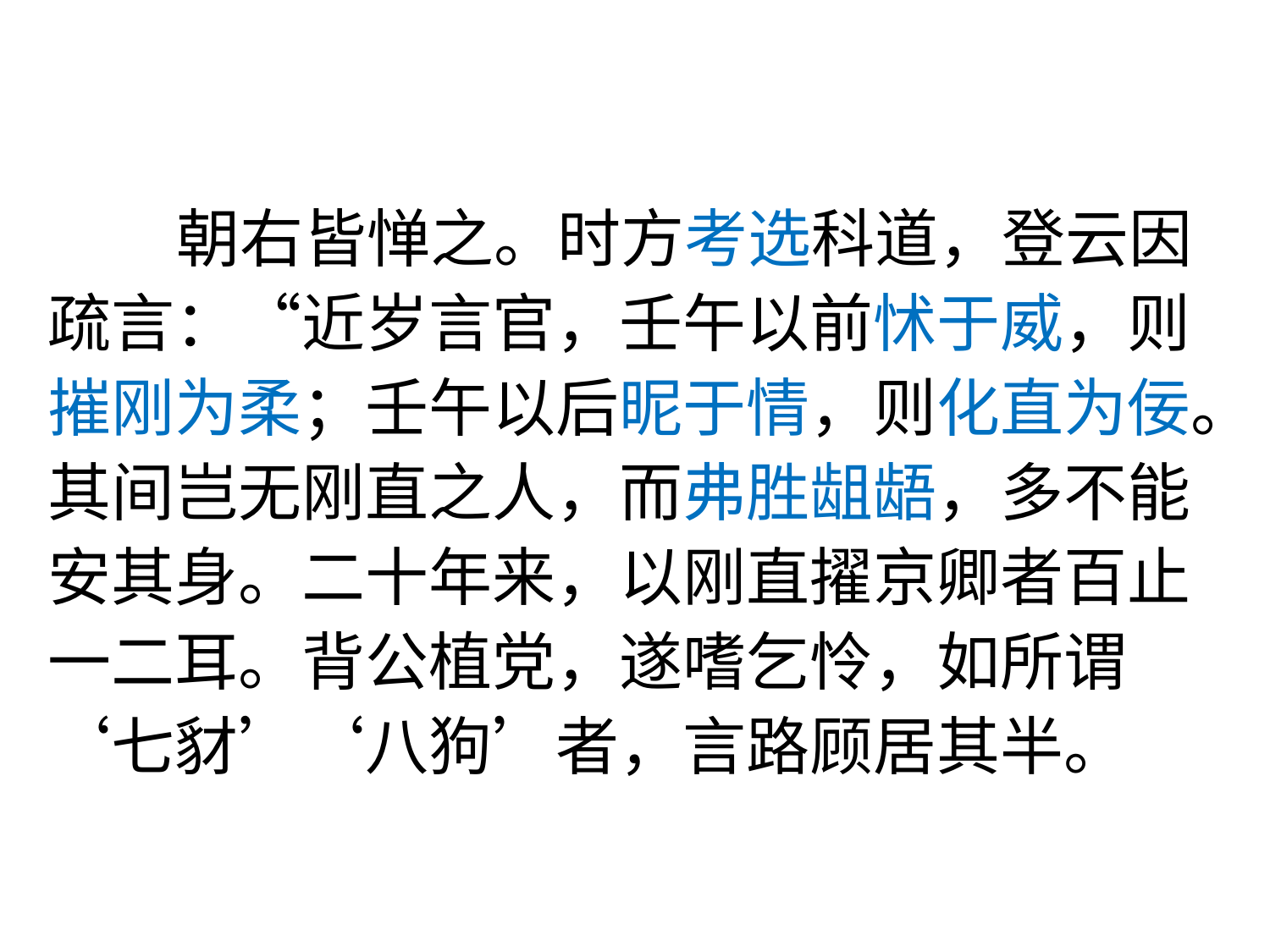

朝右皆惮之。时方考选科道，登云因疏言：“近岁言官，壬午以前怵于威，则摧刚为柔；壬午以后昵于情，则化直为佞。其间岂无刚直之人，而弗胜龃龉，多不能安其身。二十年来，以刚直擢京卿者百止一二耳。背公植党，遂嗜乞怜，如所谓‘七豺’‘八狗’者，言路顾居其半。